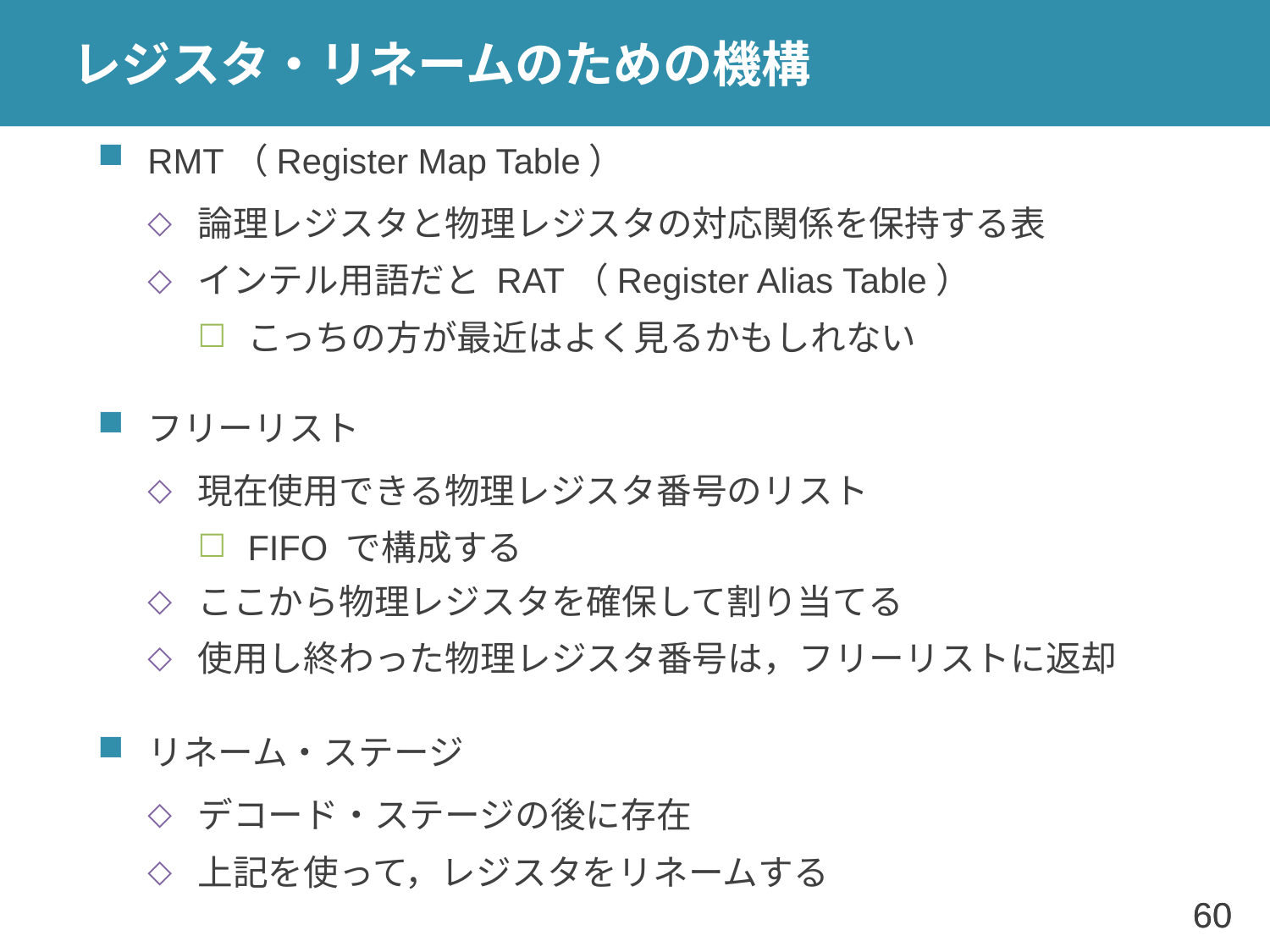

# レジスタ・リネームのための機構
RMT（Register Map Table）
論理レジスタと物理レジスタの対応関係を保持する表
インテル用語だと RAT（Register Alias Table）
こっちの方が最近はよく見るかもしれない
フリーリスト
現在使用できる物理レジスタ番号のリスト
FIFO で構成する
ここから物理レジスタを確保して割り当てる
使用し終わった物理レジスタ番号は，フリーリストに返却
リネーム・ステージ
デコード・ステージの後に存在
上記を使って，レジスタをリネームする